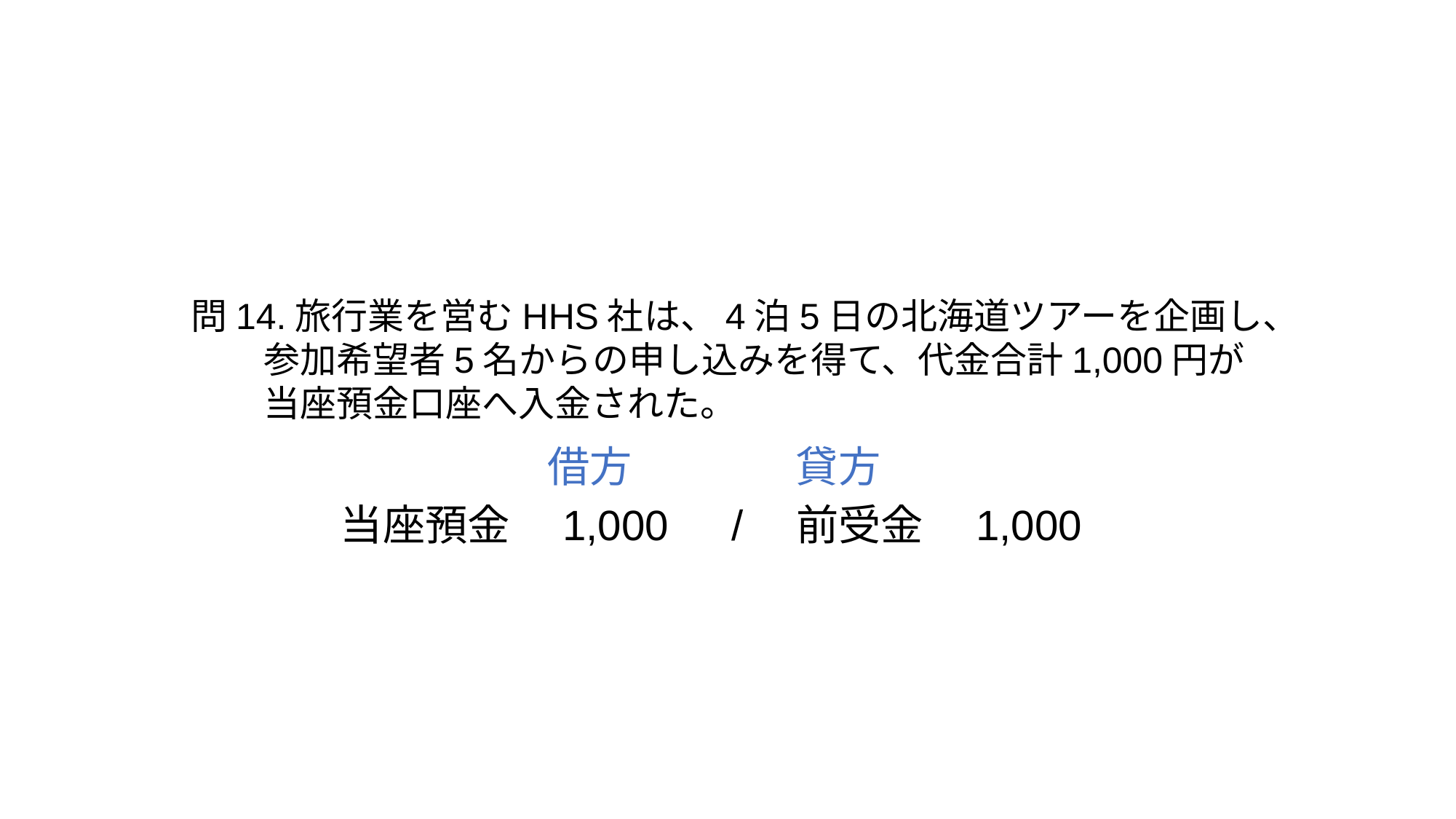

問14.旅行業を営むHHS社は、4泊5日の北海道ツアーを企画し、
　　参加希望者5名からの申し込みを得て、代金合計1,000円が
　　当座預金口座へ入金された。
借方
貸方
当座預金　1,000　/　前受金　1,000